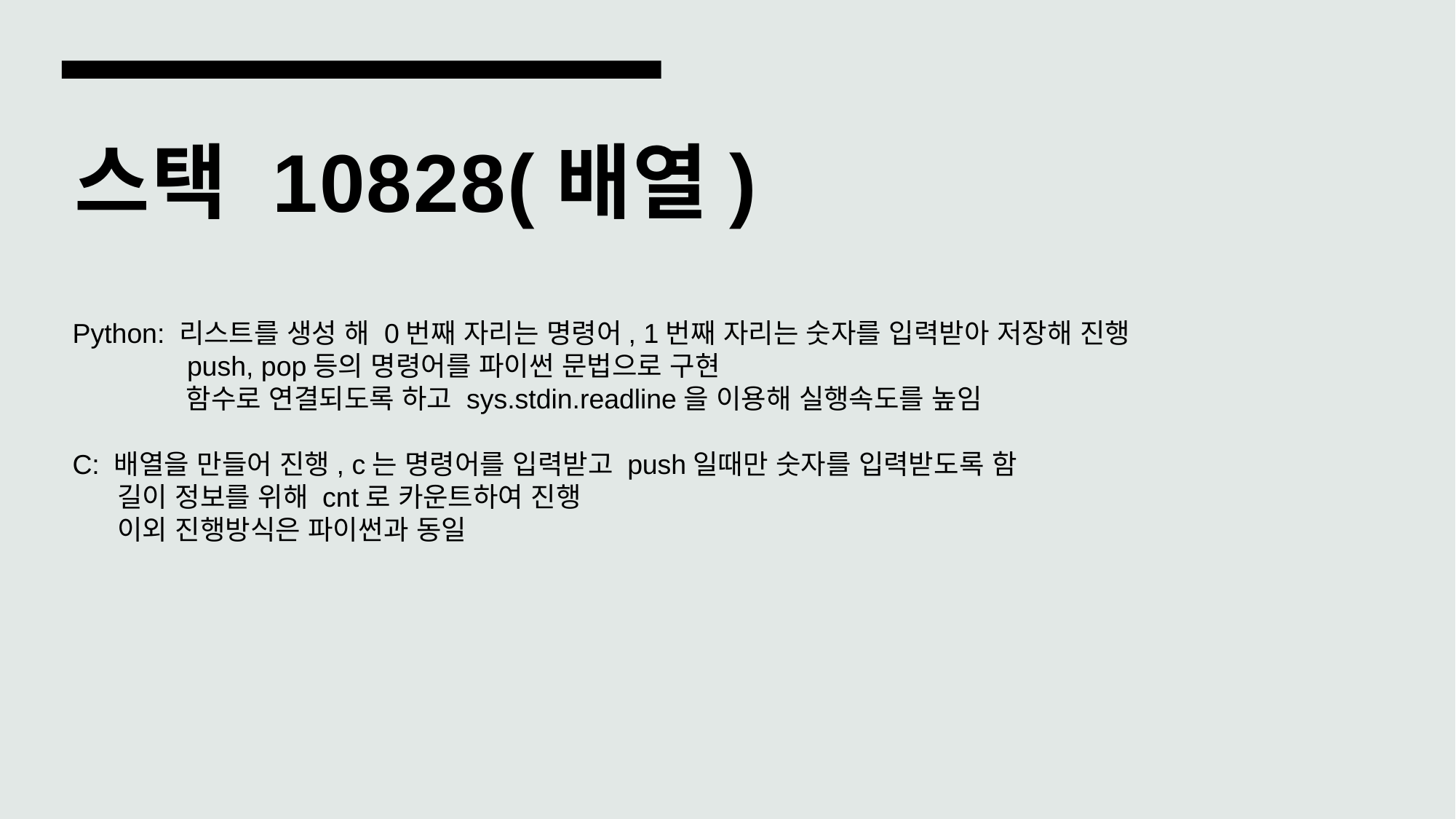

# 스택 10828(배열)
Python: 리스트를 생성 해 0번째 자리는 명령어, 1번째 자리는 숫자를 입력받아 저장해 진행
               push, pop등의 명령어를 파이썬 문법으로 구현
              함수로 연결되도록 하고 sys.stdin.readline을 이용해 실행속도를 높임

C: 배열을 만들어 진행, c는 명령어를 입력받고 push일때만 숫자를 입력받도록 함
     길이 정보를 위해 cnt로 카운트하여 진행
     이외 진행방식은 파이썬과 동일